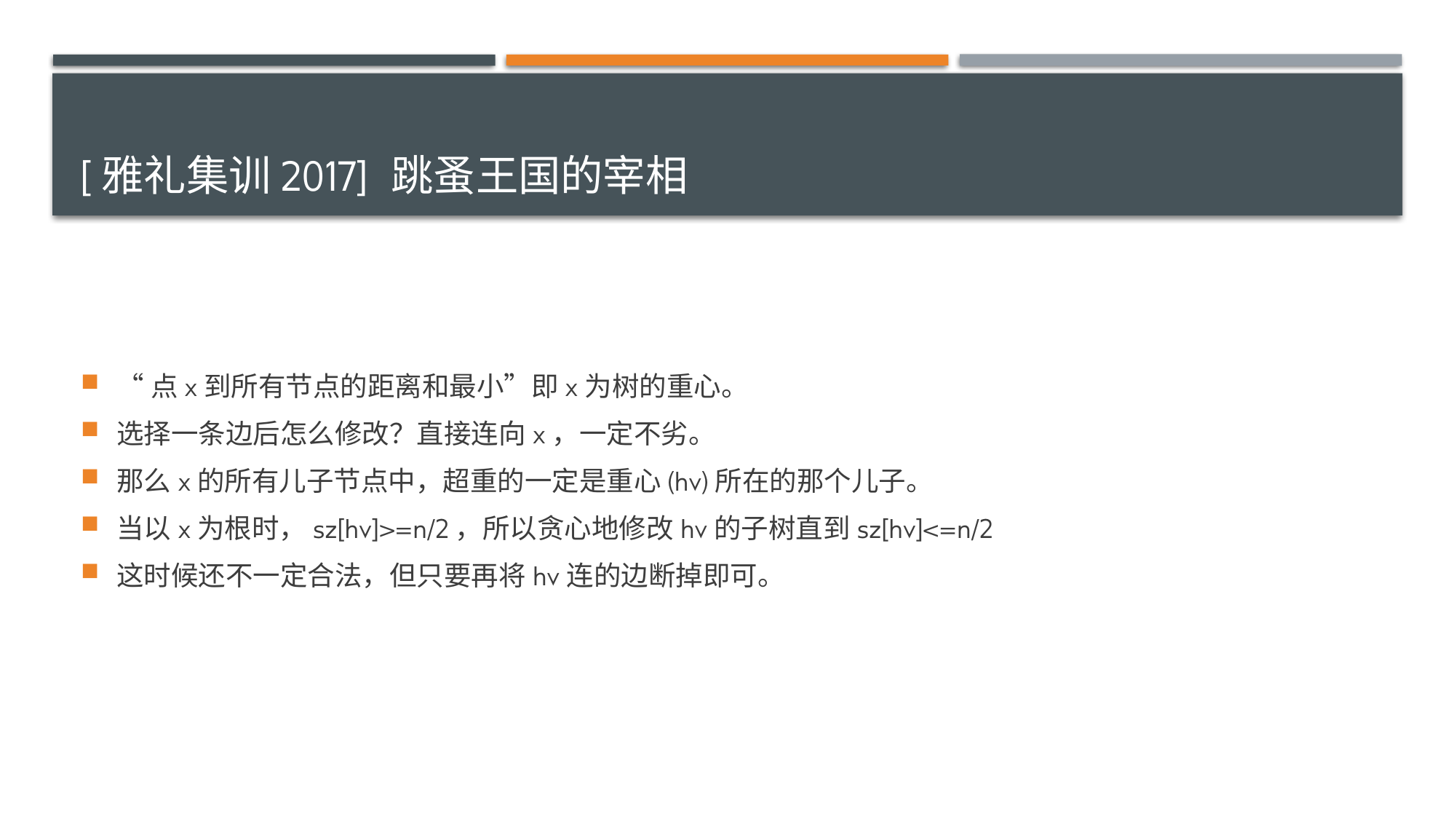

# [雅礼集训2017] 跳蚤王国的宰相
“点x到所有节点的距离和最小”即x为树的重心。
选择一条边后怎么修改？直接连向x，一定不劣。
那么x的所有儿子节点中，超重的一定是重心(hv)所在的那个儿子。
当以x为根时，sz[hv]>=n/2，所以贪心地修改hv的子树直到sz[hv]<=n/2
这时候还不一定合法，但只要再将hv连的边断掉即可。